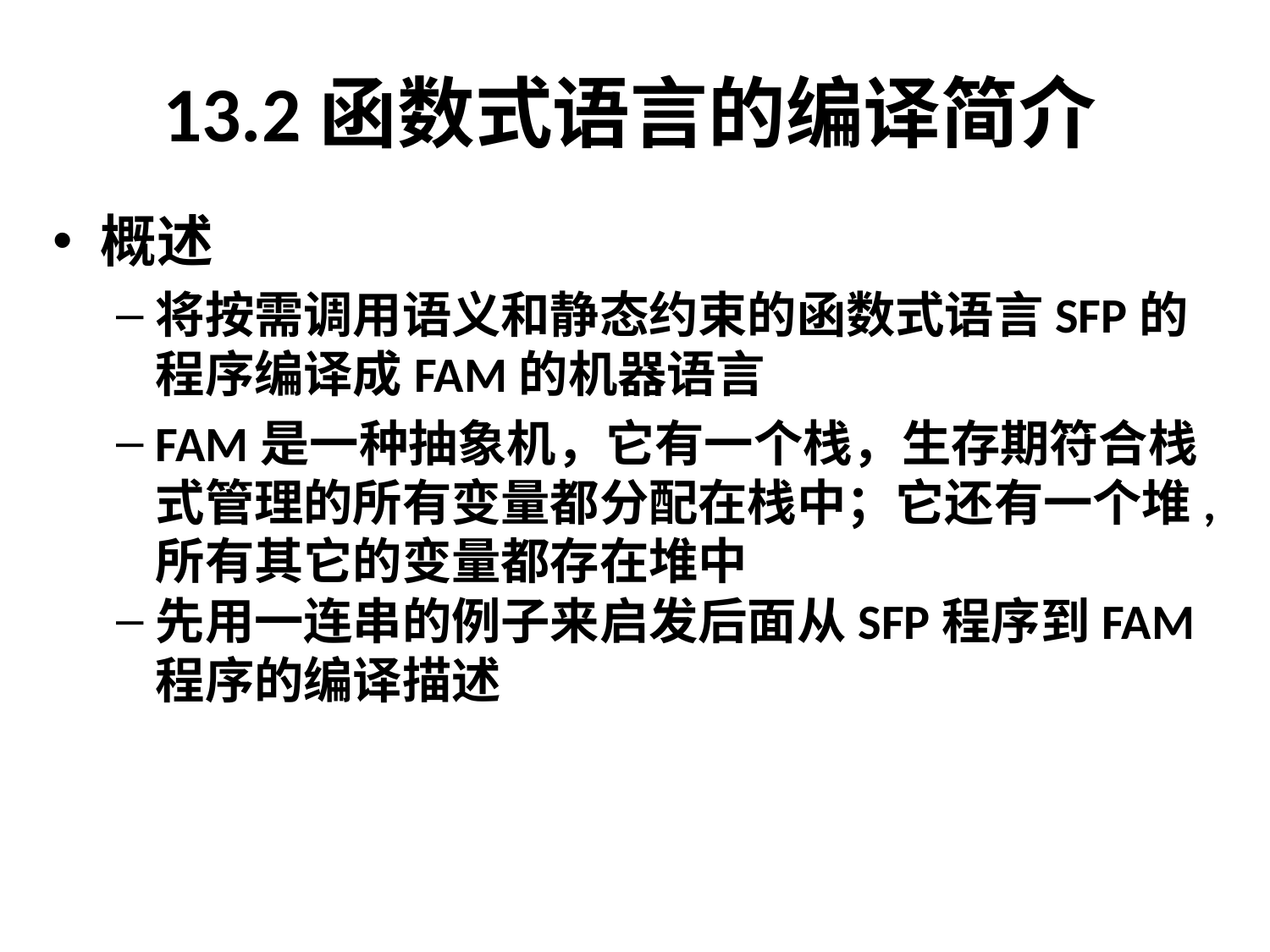

# 13.2函数式语言的编译简介
概述
将按需调用语义和静态约束的函数式语言SFP的程序编译成FAM的机器语言
FAM是一种抽象机，它有一个栈，生存期符合栈式管理的所有变量都分配在栈中；它还有一个堆,所有其它的变量都存在堆中
先用一连串的例子来启发后面从SFP程序到FAM程序的编译描述